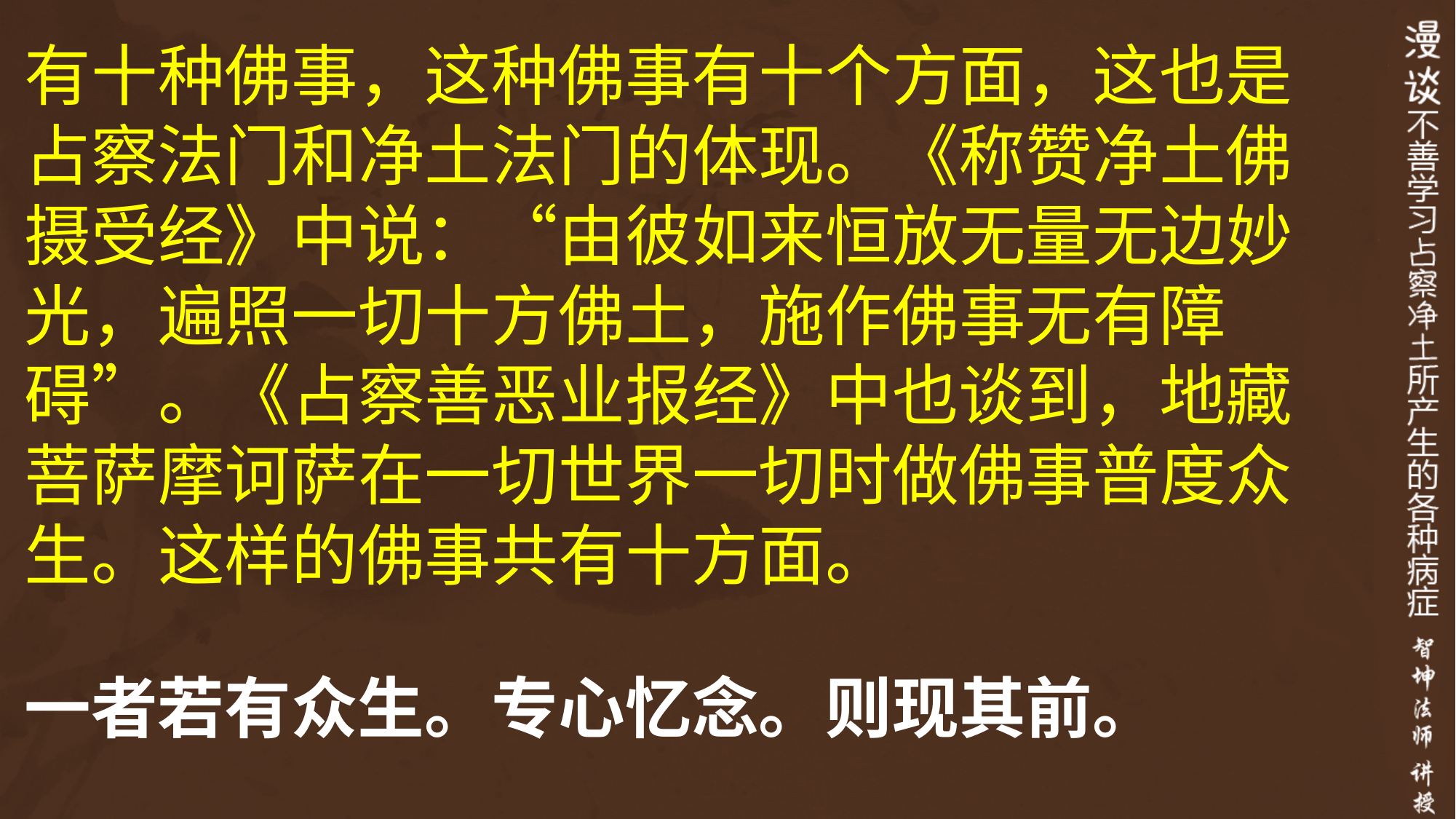

有十种佛事，这种佛事有十个方面，这也是占察法门和净土法门的体现。《称赞净土佛摄受经》中说：“由彼如来恒放无量无边妙光，遍照一切十方佛土，施作佛事无有障碍”。《占察善恶业报经》中也谈到，地藏菩萨摩诃萨在一切世界一切时做佛事普度众生。这样的佛事共有十方面。

一者若有众生。专心忆念。则现其前。